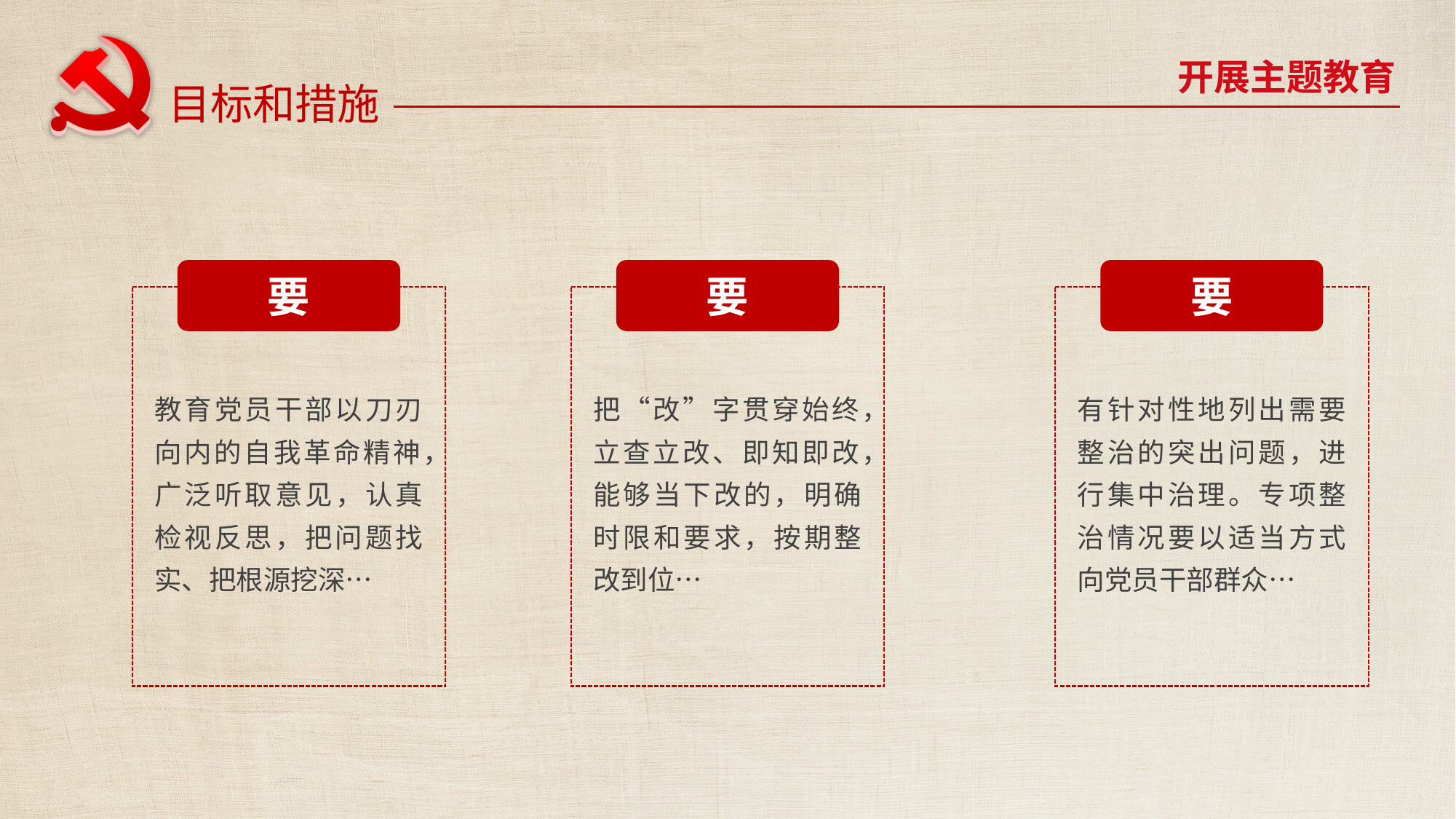

开展主题教育
目标和措施
要
要
要

教育党员干部以刀刃向内的自我革命精神，广泛听取意见，认真检视反思，把问题找实、把根源挖深…
把“改”字贯穿始终，立查立改、即知即改，能够当下改的，明确时限和要求，按期整改到位…
有针对性地列出需要整治的突出问题，进行集中治理。专项整治情况要以适当方式向党员干部群众…